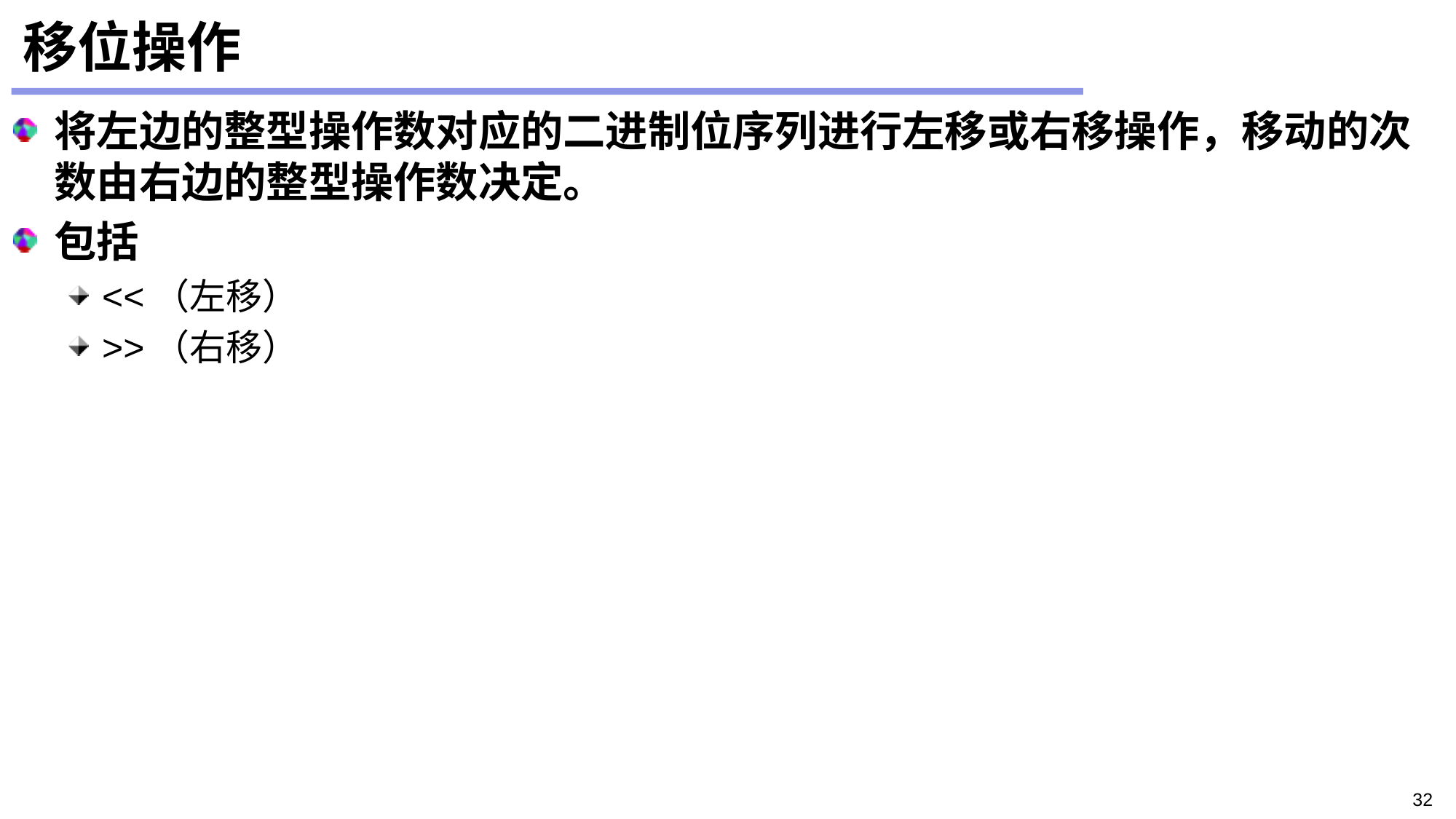

# 移位操作
将左边的整型操作数对应的二进制位序列进行左移或右移操作，移动的次数由右边的整型操作数决定。
包括
<<（左移）
>>（右移）
32